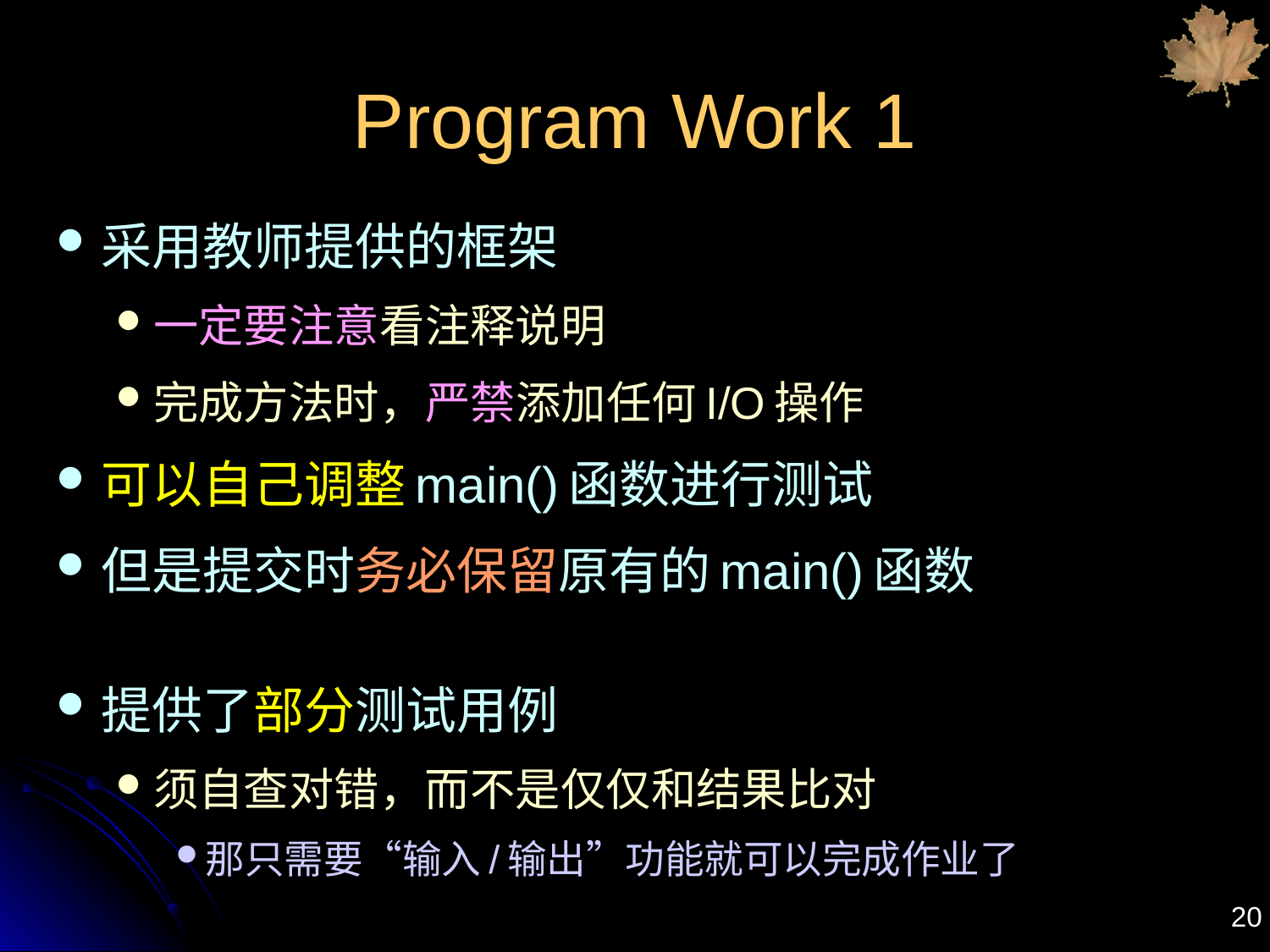

# Program Work 1
采用教师提供的框架
一定要注意看注释说明
完成方法时，严禁添加任何I/O操作
可以自己调整main()函数进行测试
但是提交时务必保留原有的main()函数

提供了部分测试用例
须自查对错，而不是仅仅和结果比对
那只需要“输入/输出”功能就可以完成作业了
20